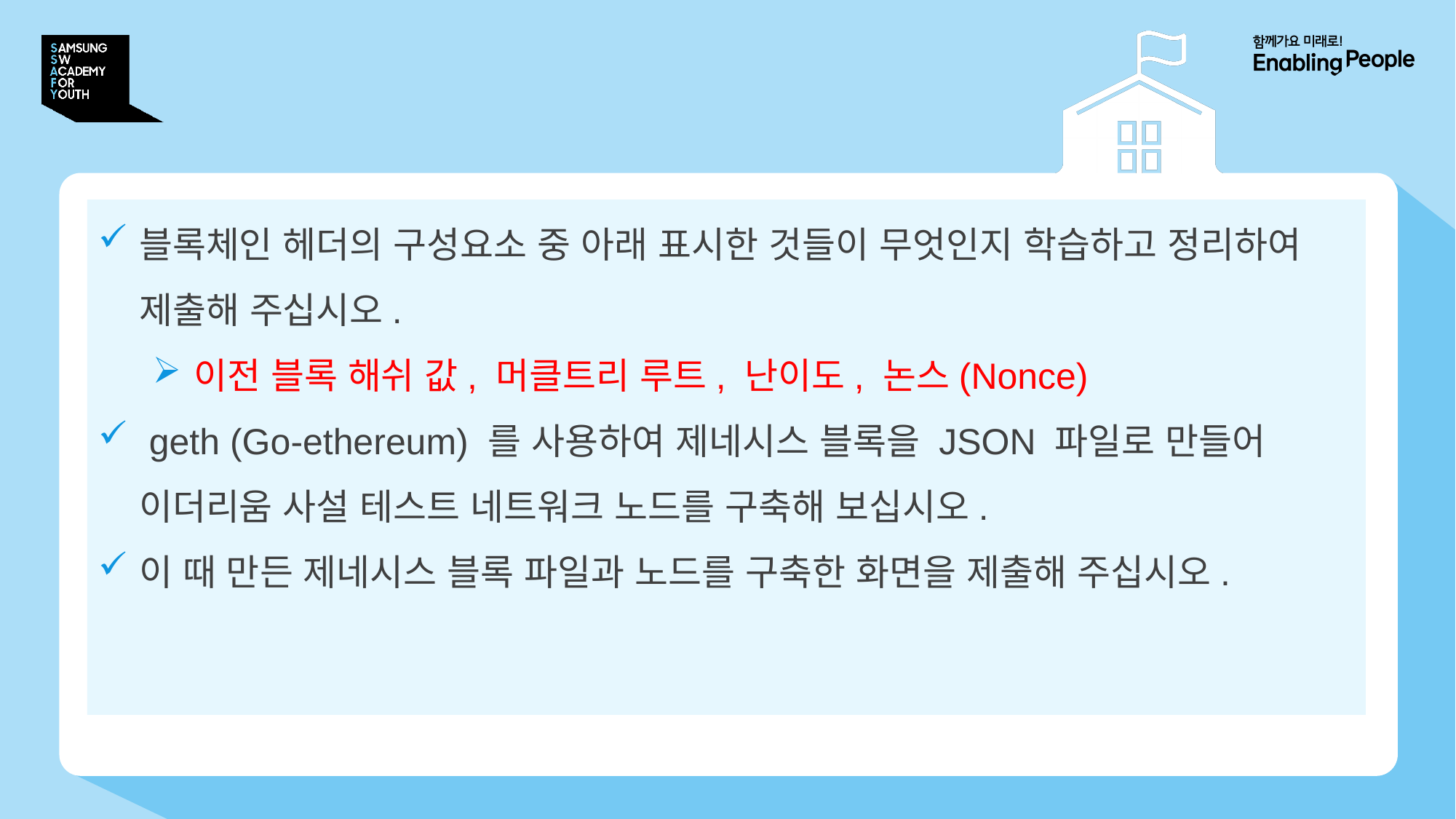

# 과제 설명
블록체인 헤더의 구성요소 중 아래 표시한 것들이 무엇인지 학습하고 정리하여 제출해 주십시오.
이전 블록 해쉬 값, 머클트리 루트, 난이도, 논스(Nonce)
 geth (Go-ethereum) 를 사용하여 제네시스 블록을 JSON 파일로 만들어 이더리움 사설 테스트 네트워크 노드를 구축해 보십시오.
이 때 만든 제네시스 블록 파일과 노드를 구축한 화면을 제출해 주십시오.